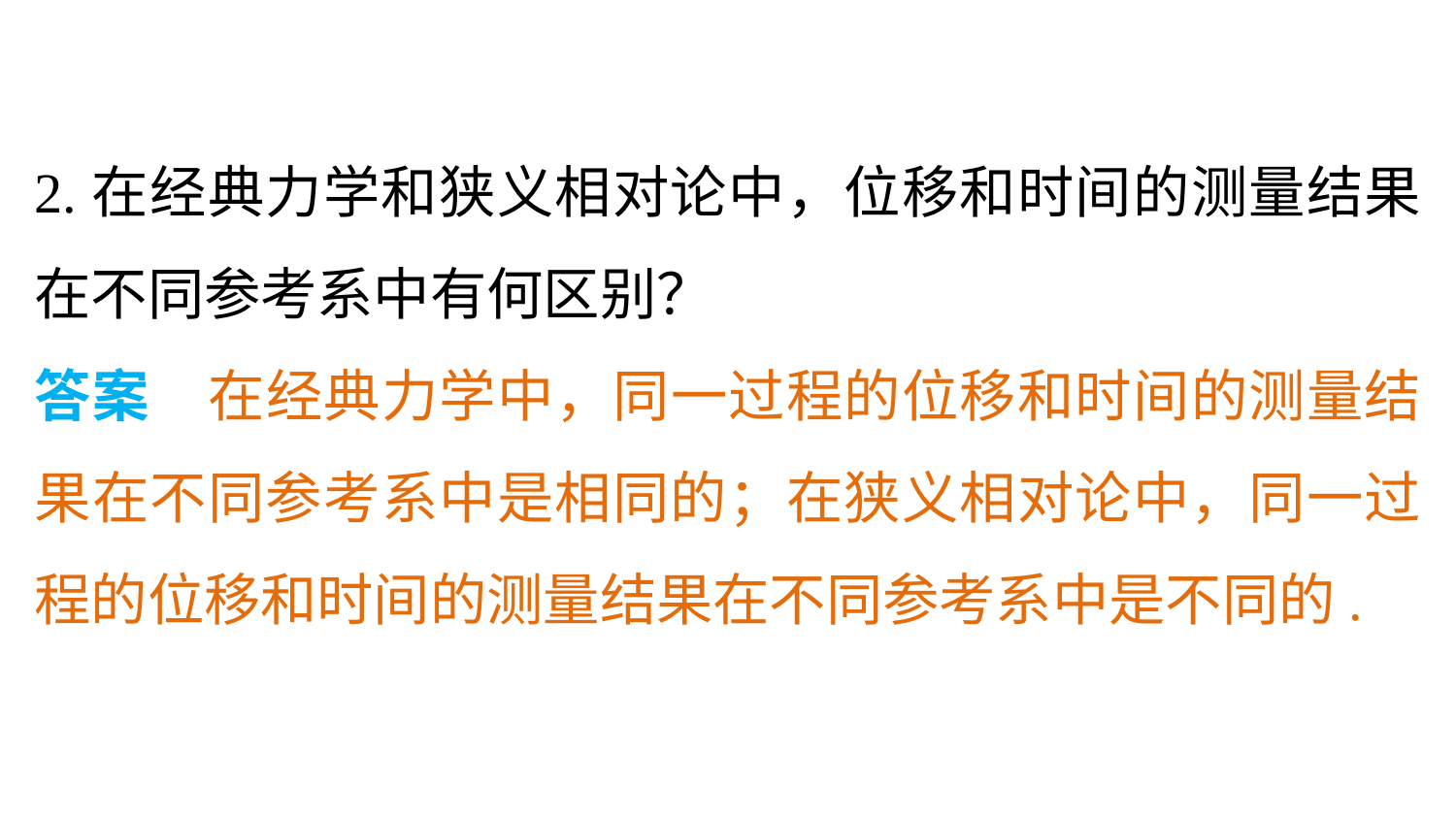

2.在经典力学和狭义相对论中，位移和时间的测量结果在不同参考系中有何区别？
答案　在经典力学中，同一过程的位移和时间的测量结果在不同参考系中是相同的；在狭义相对论中，同一过程的位移和时间的测量结果在不同参考系中是不同的.